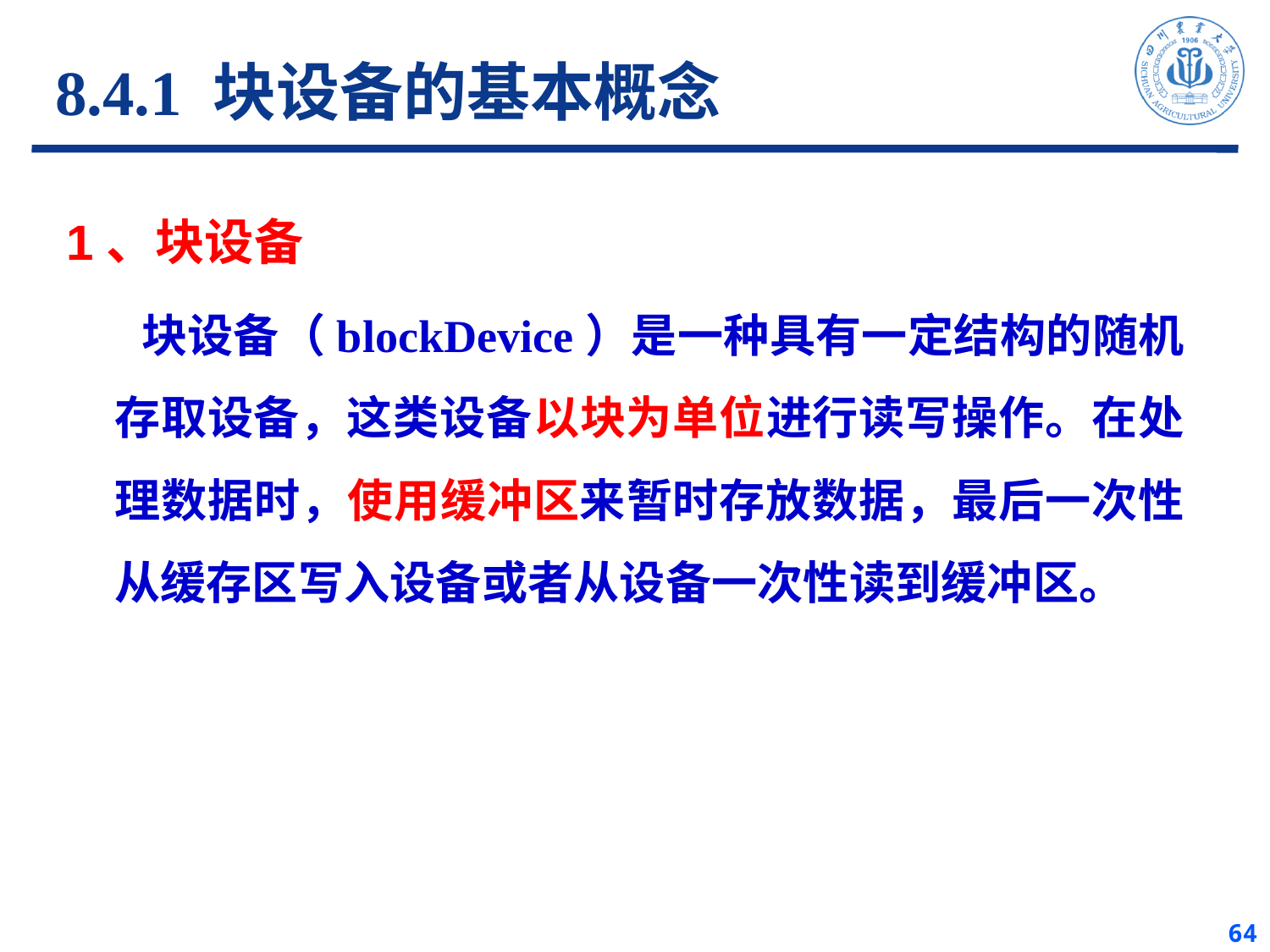

# 8.4.1 块设备的基本概念
1、块设备
      块设备（blockDevice）是一种具有一定结构的随机存取设备，这类设备以块为单位进行读写操作。在处理数据时，使用缓冲区来暂时存放数据，最后一次性从缓存区写入设备或者从设备一次性读到缓冲区。